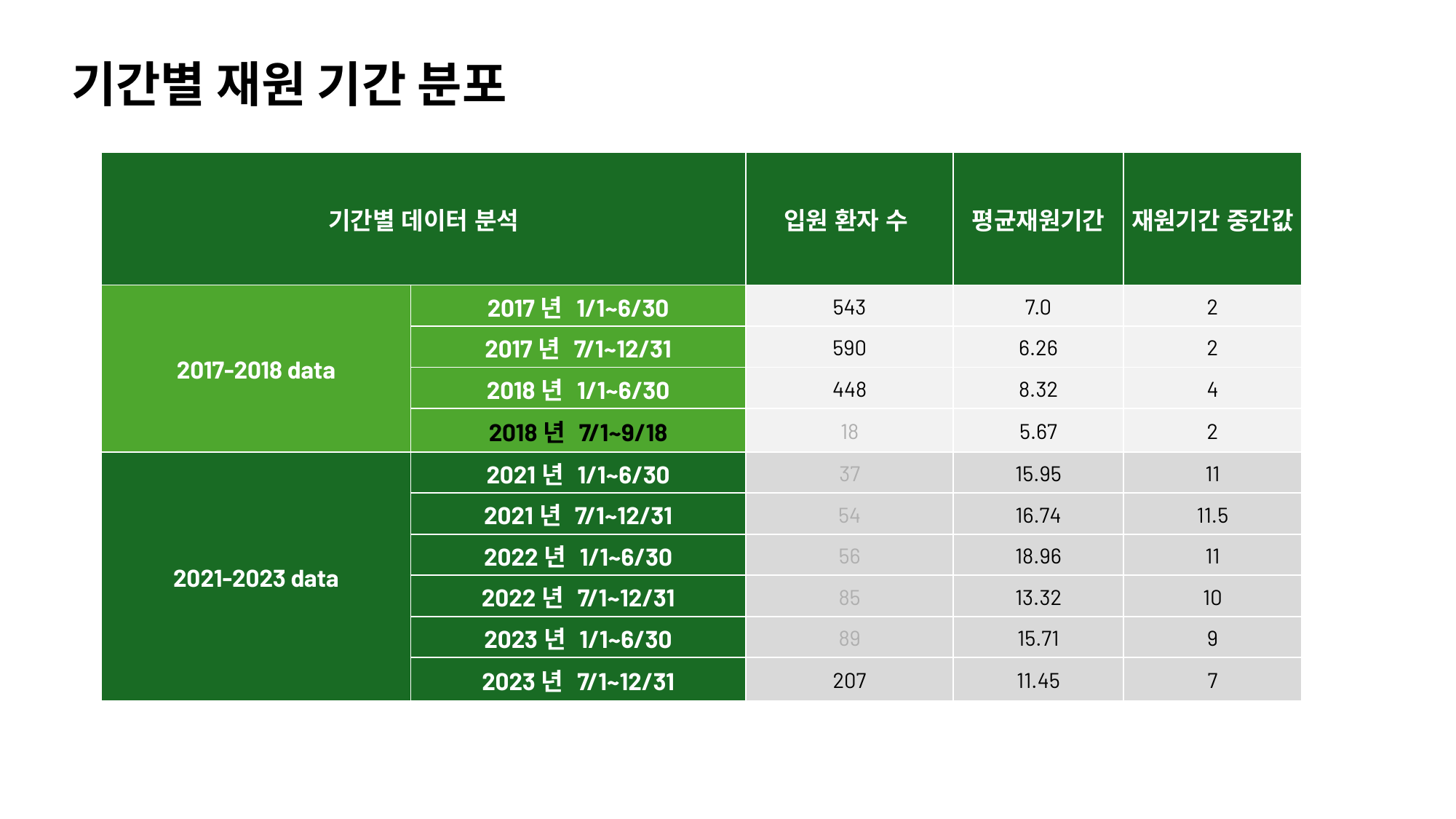

기간별 재원 기간 분포
| 기간별 데이터 분석 |  | 입원 환자 수 | 평균재원기간 | 재원기간 중간값 |
| --- | --- | --- | --- | --- |
| 2017-2018 data | 2017년 1/1~6/30 | 543 | 7.0 | 2 |
|  | 2017년 7/1~12/31 | 590 | 6.26 | 2 |
|  | 2018년 1/1~6/30 | 448 | 8.32 | 4 |
|  | 2018년 7/1~9/18 | 18 | 5.67 | 2 |
| 2021-2023 data | 2021년 1/1~6/30 | 37 | 15.95 | 11 |
|  | 2021년 7/1~12/31 | 54 | 16.74 | 11.5 |
|  | 2022년 1/1~6/30 | 56 | 18.96 | 11 |
|  | 2022년 7/1~12/31 | 85 | 13.32 | 10 |
|  | 2023년 1/1~6/30 | 89 | 15.71 | 9 |
|  | 2023년 7/1~12/31 | 207 | 11.45 | 7 |